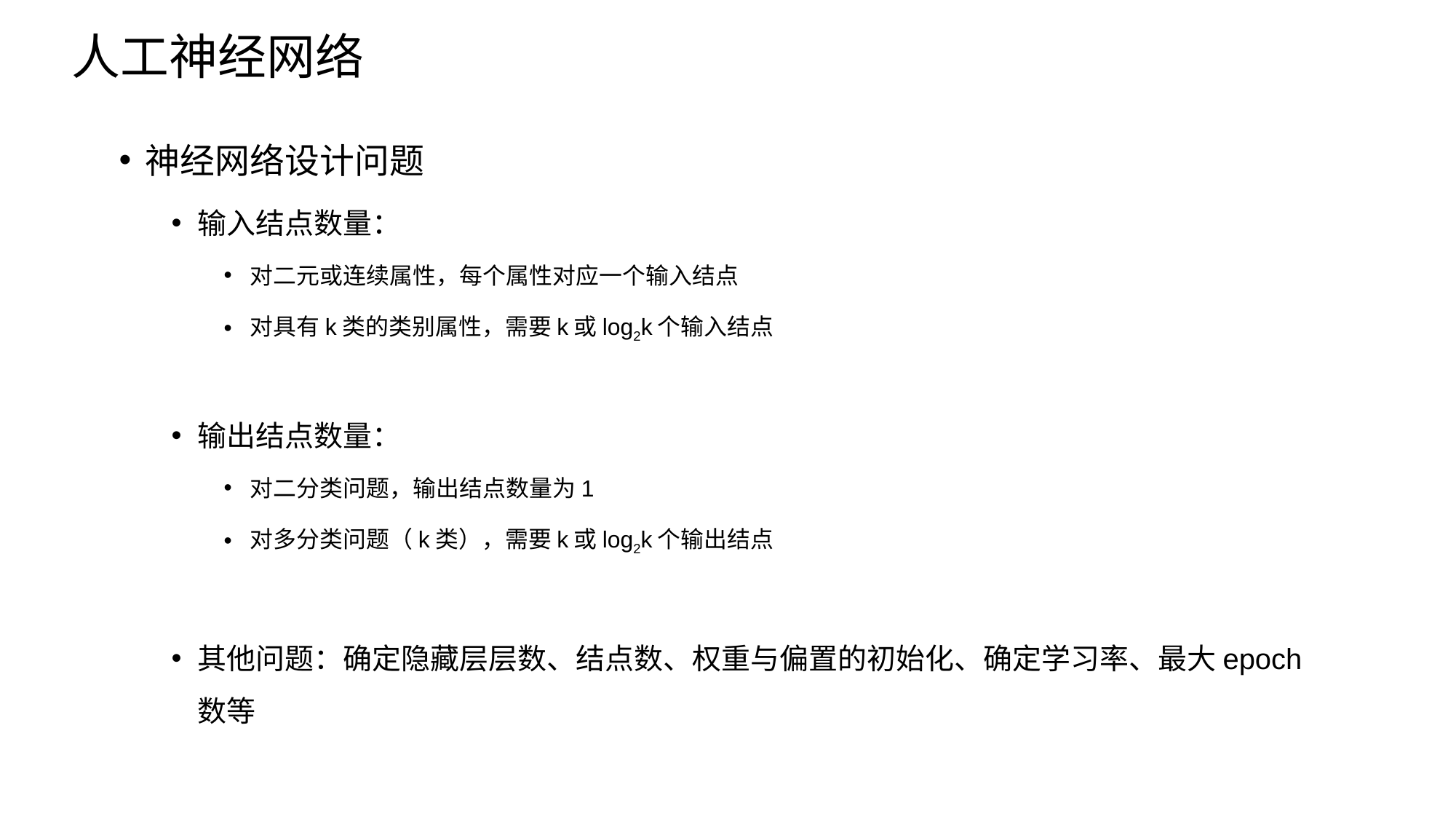

# 人工神经网络

神经网络设计问题
输入结点数量：
对二元或连续属性，每个属性对应一个输入结点
对具有k类的类别属性，需要k或log2k个输入结点

输出结点数量：
对二分类问题，输出结点数量为1
对多分类问题（k类），需要k或log2k个输出结点

其他问题：确定隐藏层层数、结点数、权重与偏置的初始化、确定学习率、最大epoch数等